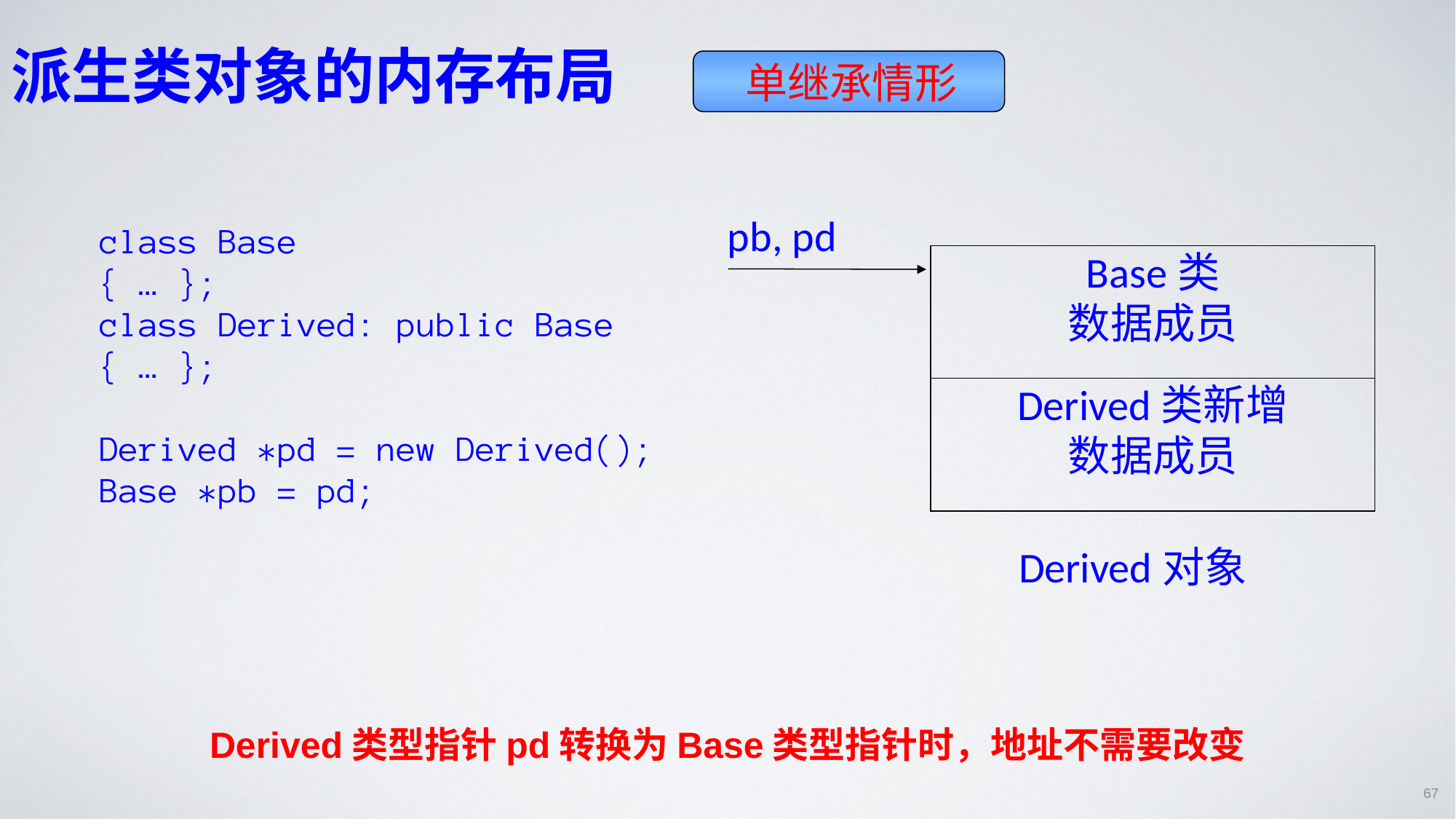

# 派生类对象的内存布局

单继承情形
pb, pd
Base类
数据成员
Derived类新增
数据成员
Derived对象
class Base
{ … };
class Derived: public Base
{ … };

Derived *pd = new Derived();
Base *pb = pd;

Derived类型指针pd转换为Base类型指针时，地址不需要改变
67